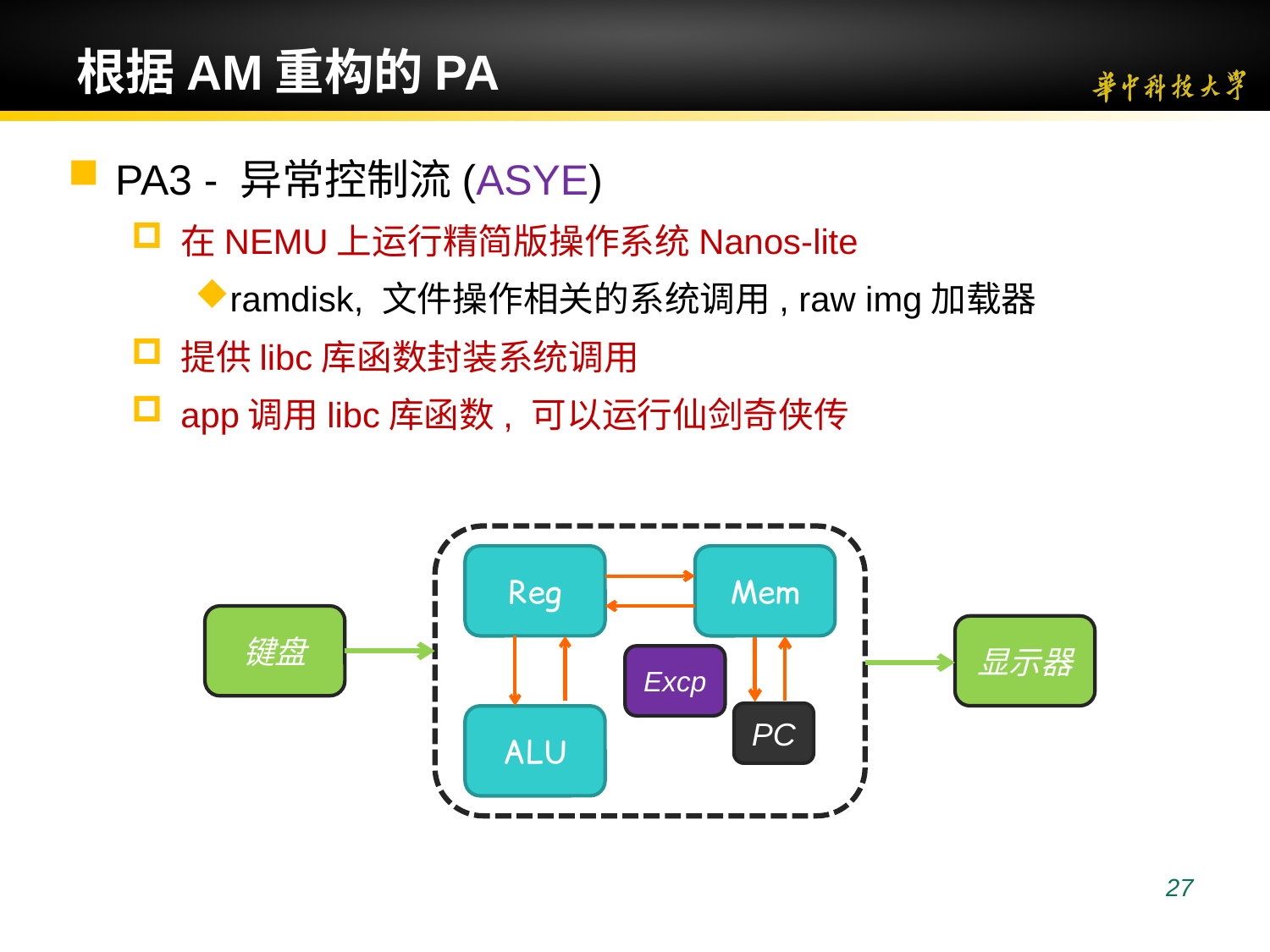

27
# 根据AM重构的PA
PA3 - 异常控制流(ASYE)
在NEMU上运行精简版操作系统Nanos-lite
ramdisk, 文件操作相关的系统调用, raw img加载器
提供libc库函数封装系统调用
app调用libc库函数, 可以运行仙剑奇侠传

Reg
Mem
ALU
键盘
显示器
Excp
PC